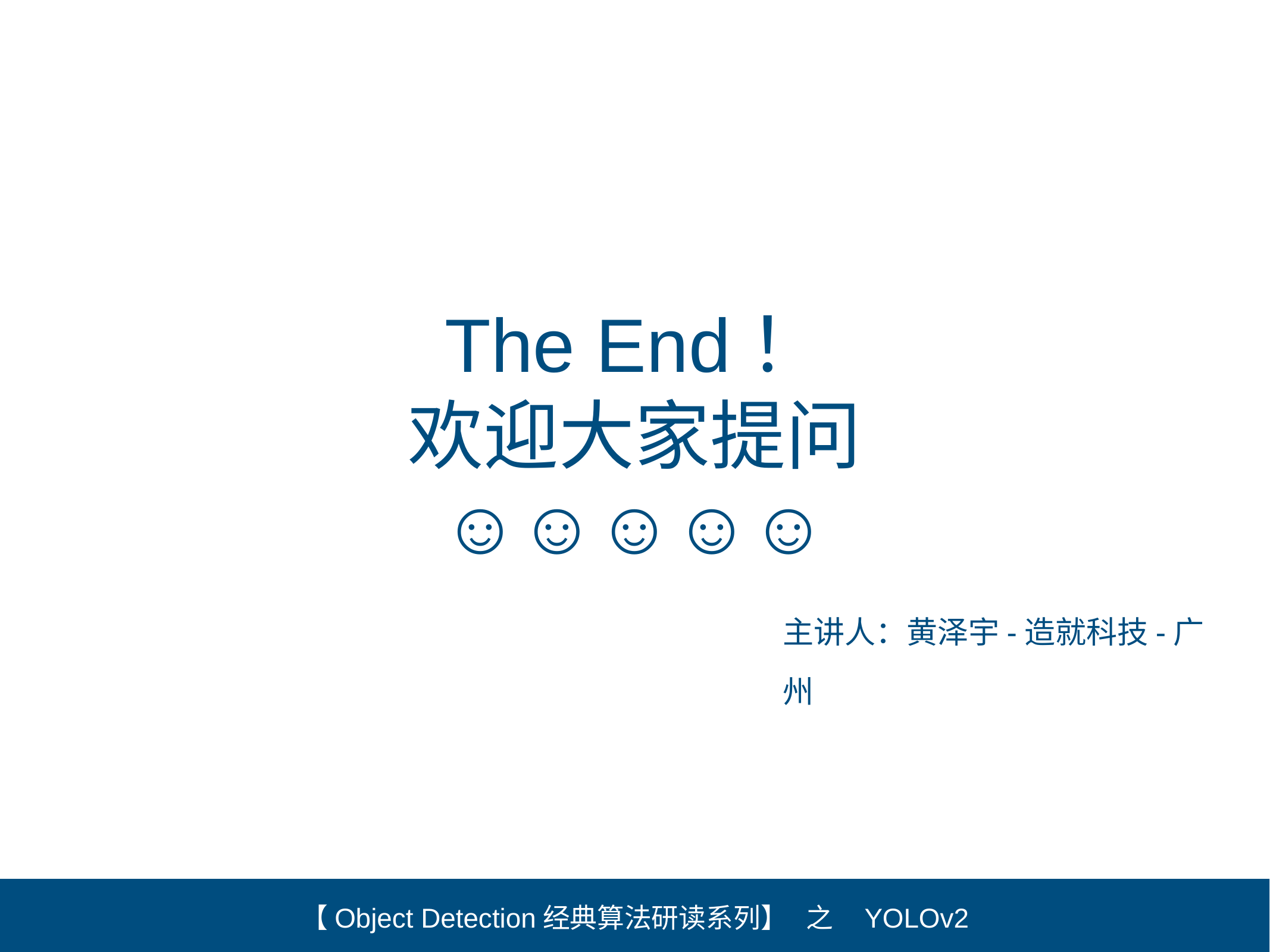

The End！
欢迎大家提问
☺☺☺☺☺
主讲人：黄泽宇-造就科技-广州
【Object Detection经典算法研读系列】   之    YOLOv2